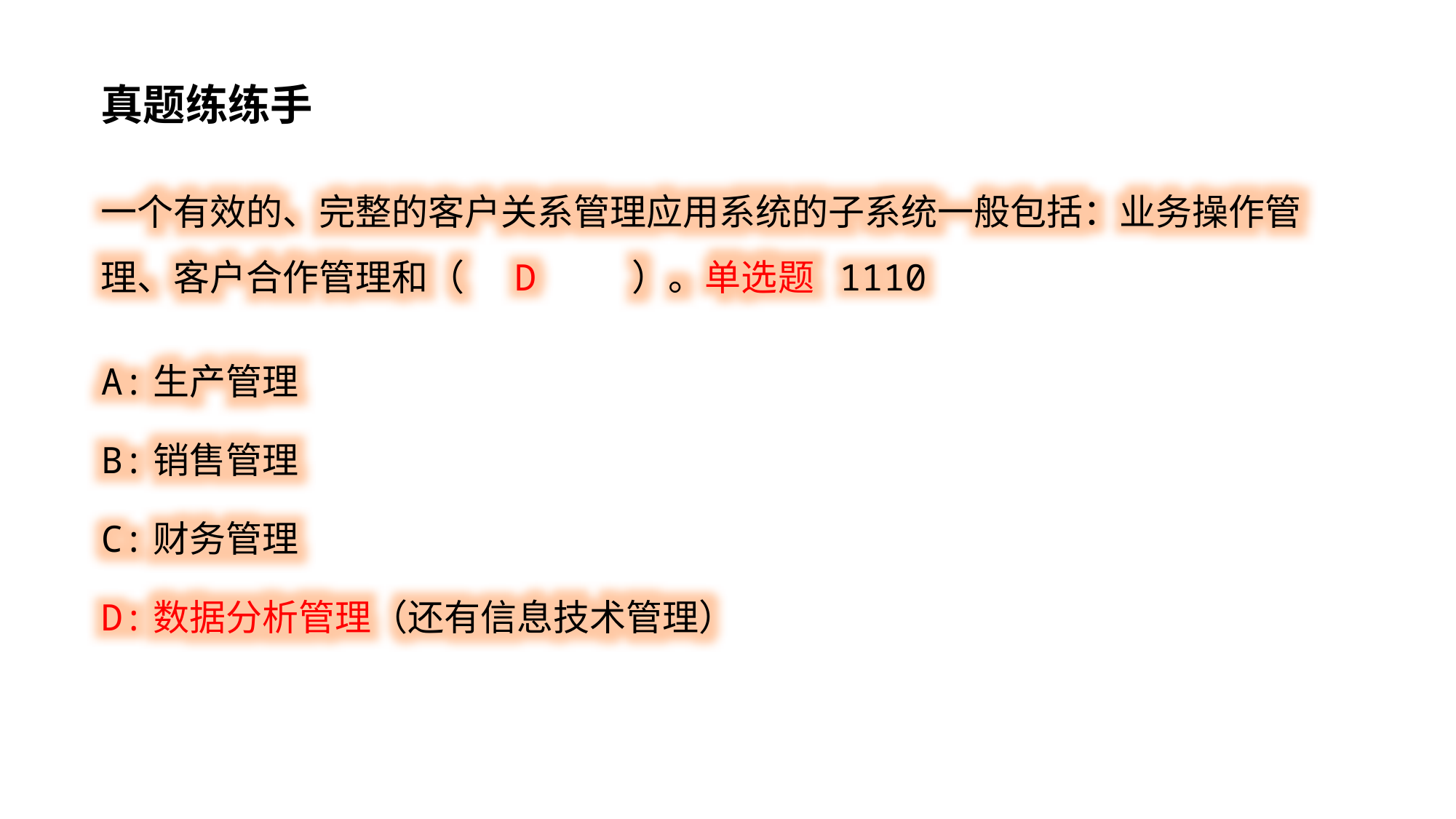

真题练练手
一个有效的、完整的客户关系管理应用系统的子系统一般包括：业务操作管理、客户合作管理和（     D    ）。单选题  1110

A:生产管理

B:销售管理

C:财务管理

D:数据分析管理（还有信息技术管理）